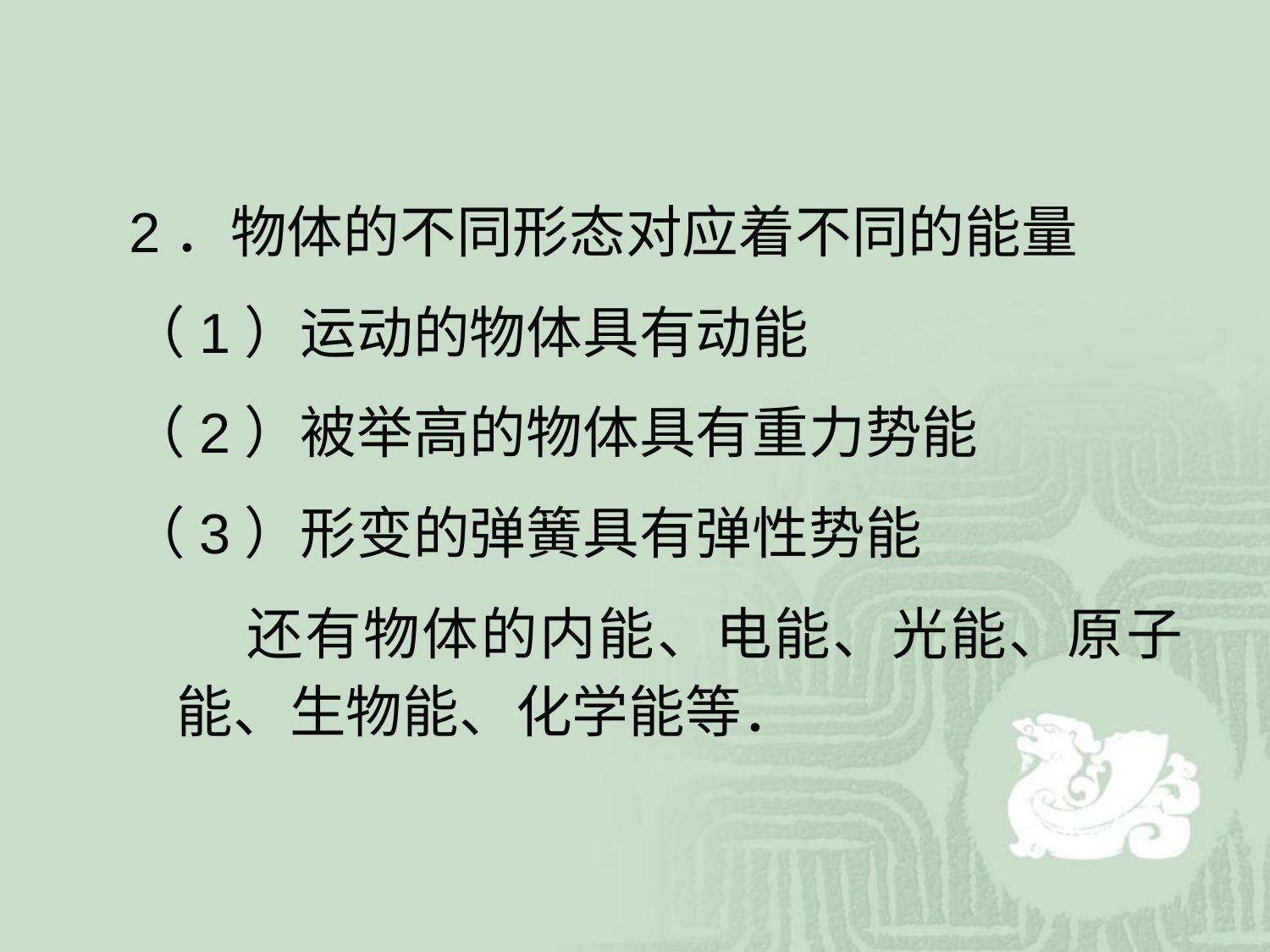

2．物体的不同形态对应着不同的能量
（1）运动的物体具有动能
（2）被举高的物体具有重力势能
（3）形变的弹簧具有弹性势能
　　还有物体的内能、电能、光能、原子能、生物能、化学能等．